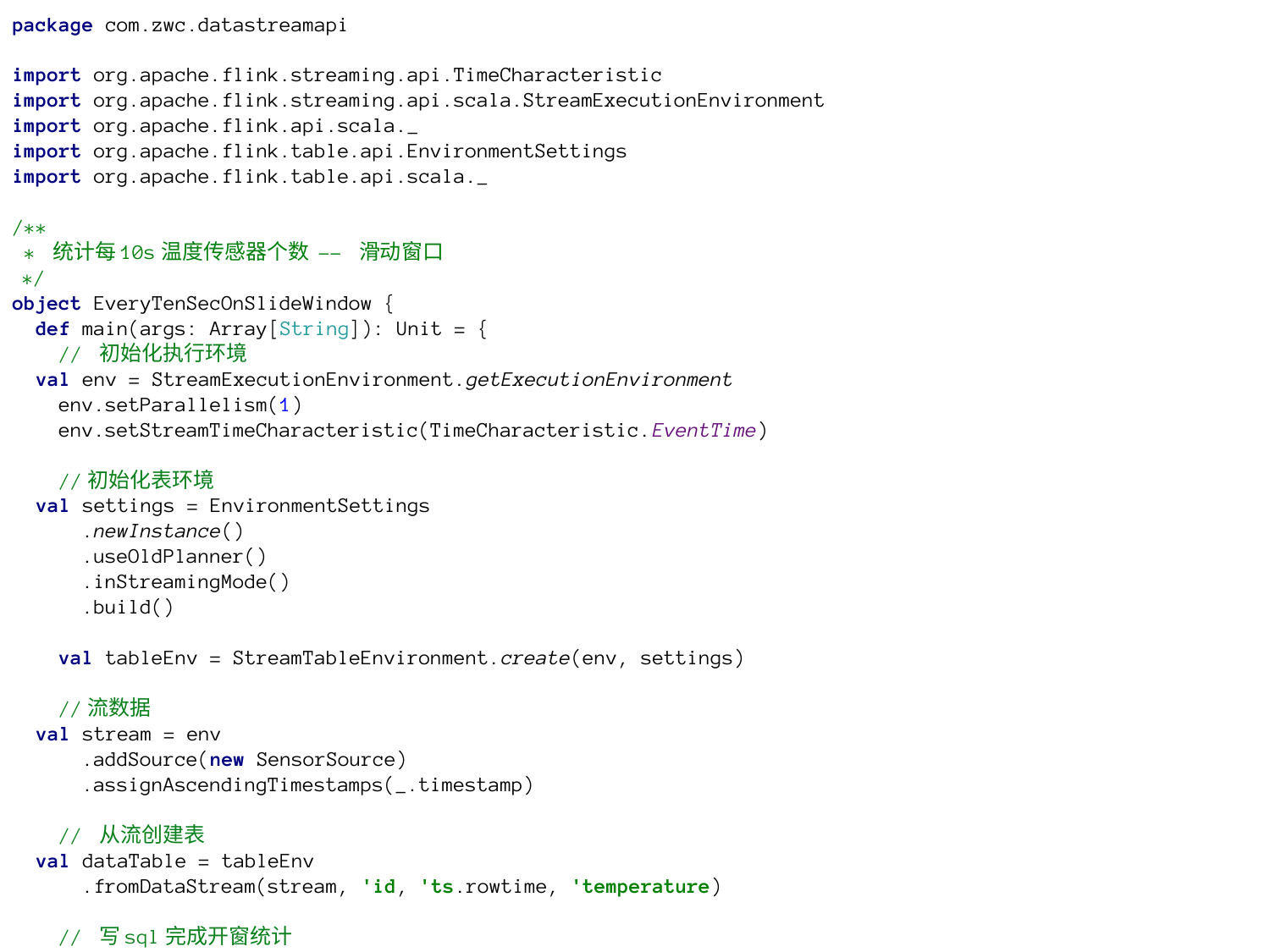

package com.zwc.datastreamapi
import org.apache.flink.streaming.api.TimeCharacteristic
import org.apache.flink.streaming.api.scala.StreamExecutionEnvironment
import org.apache.flink.api.scala._
import org.apache.flink.table.api.EnvironmentSettings
import org.apache.flink.table.api.scala._
/**
 * 统计每10s温度传感器个数 -- 滑动窗口
 */
object EveryTenSecOnSlideWindow {
  def main(args: Array[String]): Unit = {
    // 初始化执行环境
    val env = StreamExecutionEnvironment.getExecutionEnvironment
    env.setParallelism(1)
    env.setStreamTimeCharacteristic(TimeCharacteristic.EventTime)
    //初始化表环境
    val settings = EnvironmentSettings
      .newInstance()
      .useOldPlanner()
      .inStreamingMode()
      .build()
    val tableEnv = StreamTableEnvironment.create(env, settings)
    //流数据
    val stream = env
      .addSource(new SensorSource)
      .assignAscendingTimestamps(_.timestamp)
    // 从流创建表
    val dataTable = tableEnv
      .fromDataStream(stream, 'id, 'ts.rowtime, 'temperature)
    // 写sql完成开窗统计
    tableEnv
      .sqlQuery(
        "select id, count(id) from " + dataTable +
          " group by id, hop(ts, interval '5' second, interval '10' second)"
      )
      // 只要使用了group by, 必须使用撤回流
      .toRetractStream[(String, Long)]
      .print()
    env.execute()
  }
}